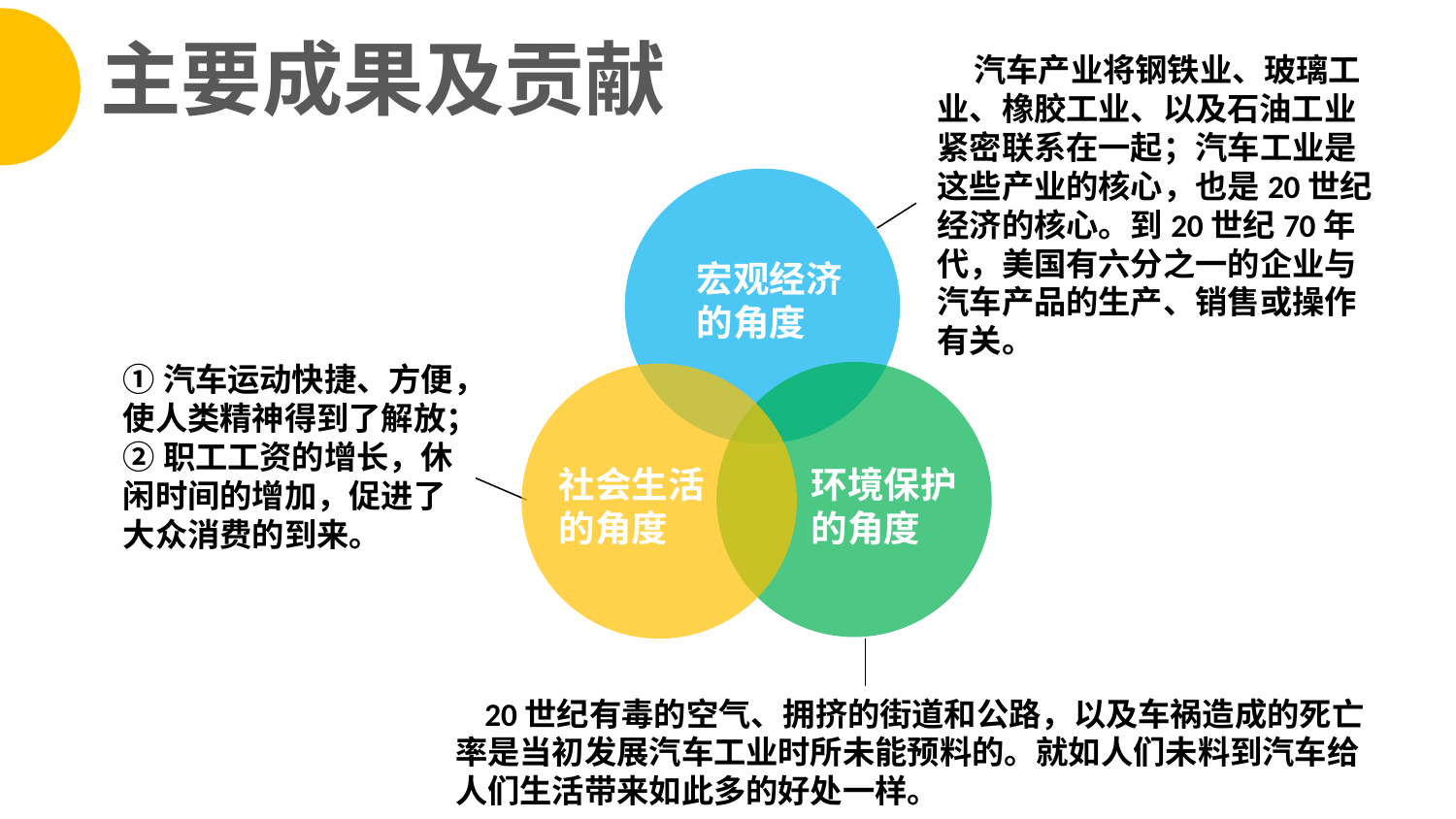

主要成果及贡献
    汽车产业将钢铁业、玻璃工业、橡胶工业、以及石油工业紧密联系在一起；汽车工业是这些产业的核心，也是20世纪经济的核心。到20世纪70年代，美国有六分之一的企业与汽车产品的生产、销售或操作有关。

宏观经济的角度
①汽车运动快捷、方便，使人类精神得到了解放；
②职工工资的增长，休闲时间的增加，促进了大众消费的到来。

社会生活的角度
环境保护的角度
    20世纪有毒的空气、拥挤的街道和公路，以及车祸造成的死亡率是当初发展汽车工业时所未能预料的。就如人们未料到汽车给人们生活带来如此多的好处一样。